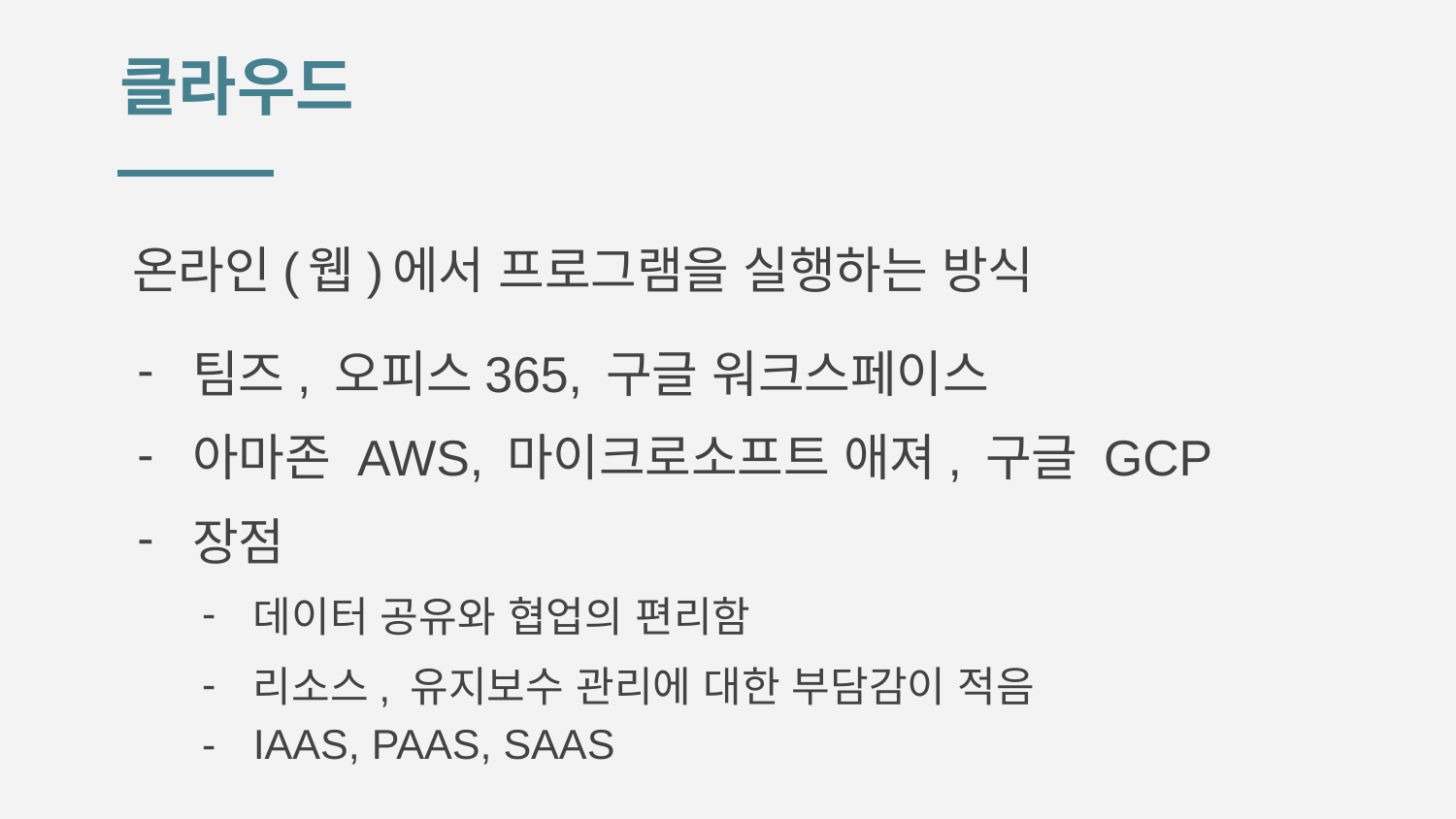

# 클라우드
온라인(웹)에서 프로그램을 실행하는 방식
팀즈, 오피스365, 구글 워크스페이스
아마존 AWS, 마이크로소프트 애져, 구글 GCP
장점
데이터 공유와 협업의 편리함
리소스, 유지보수 관리에 대한 부담감이 적음
IAAS, PAAS, SAAS